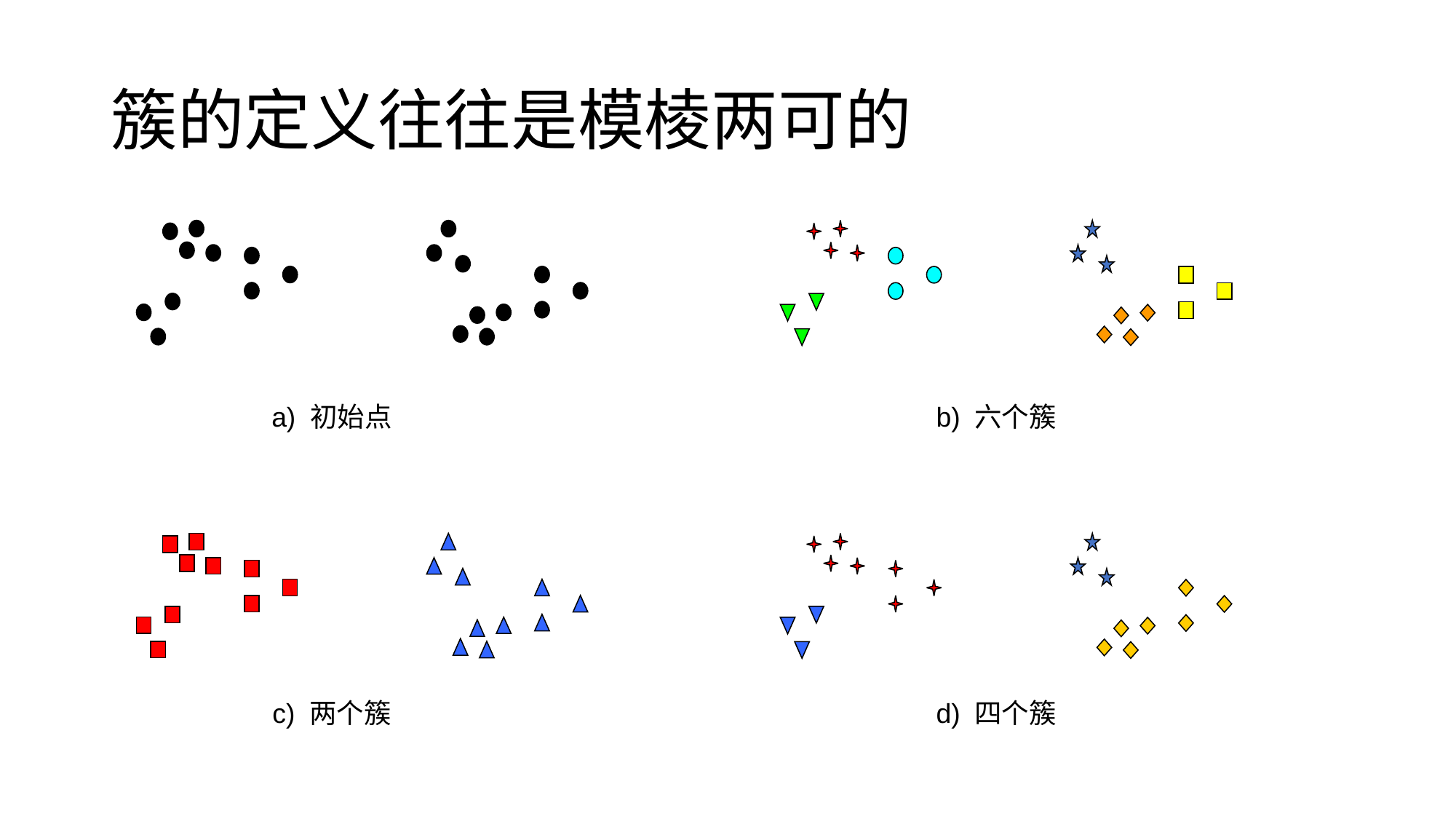

# 簇的定义往往是模棱两可的

a) 初始点

b) 六个簇

c) 两个簇

d) 四个簇